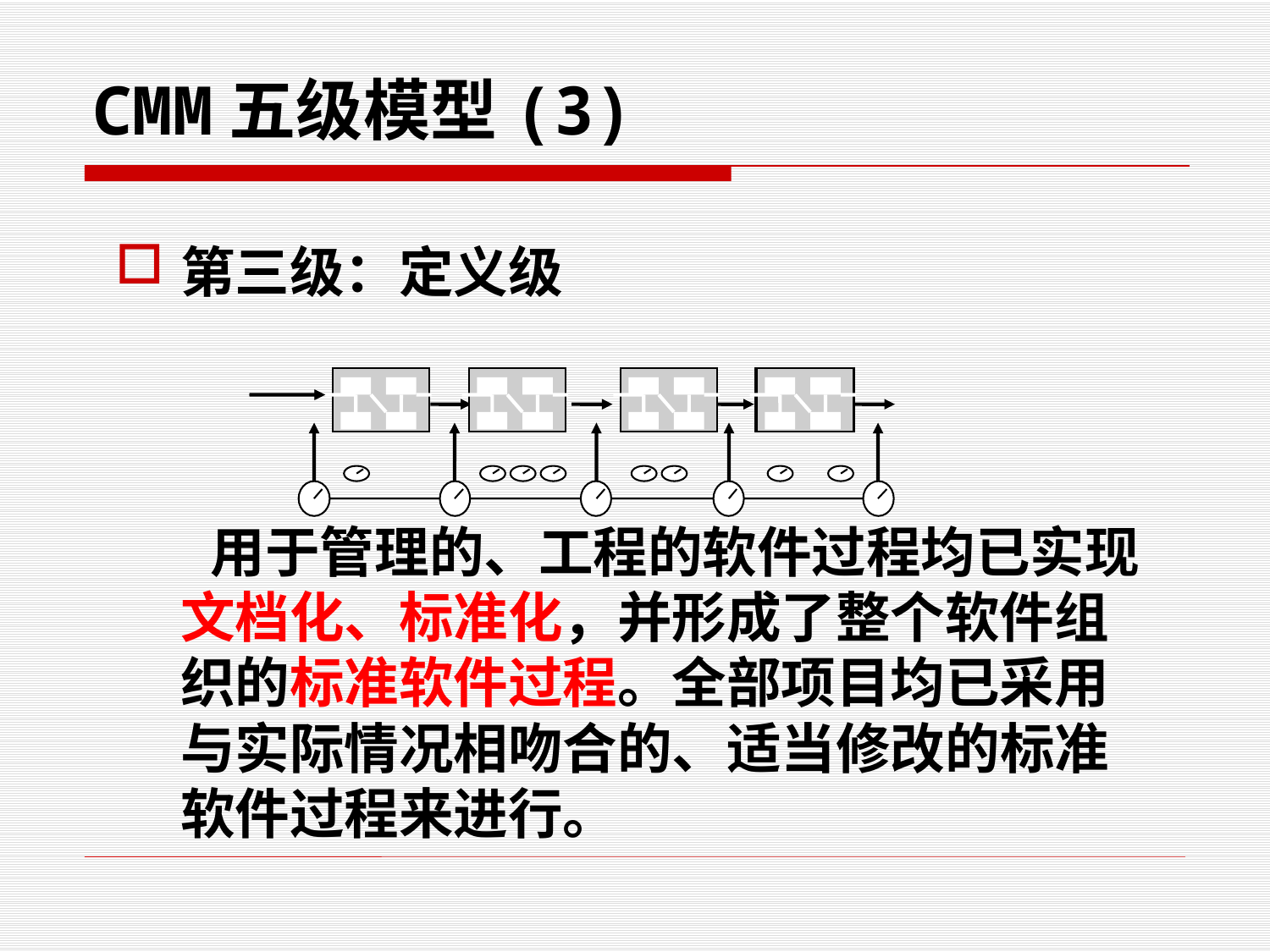

# CMM五级模型(3)
第三级：定义级

       用于管理的、工程的软件过程均已实现文档化、标准化，并形成了整个软件组织的标准软件过程。全部项目均已采用与实际情况相吻合的、适当修改的标准软件过程来进行。